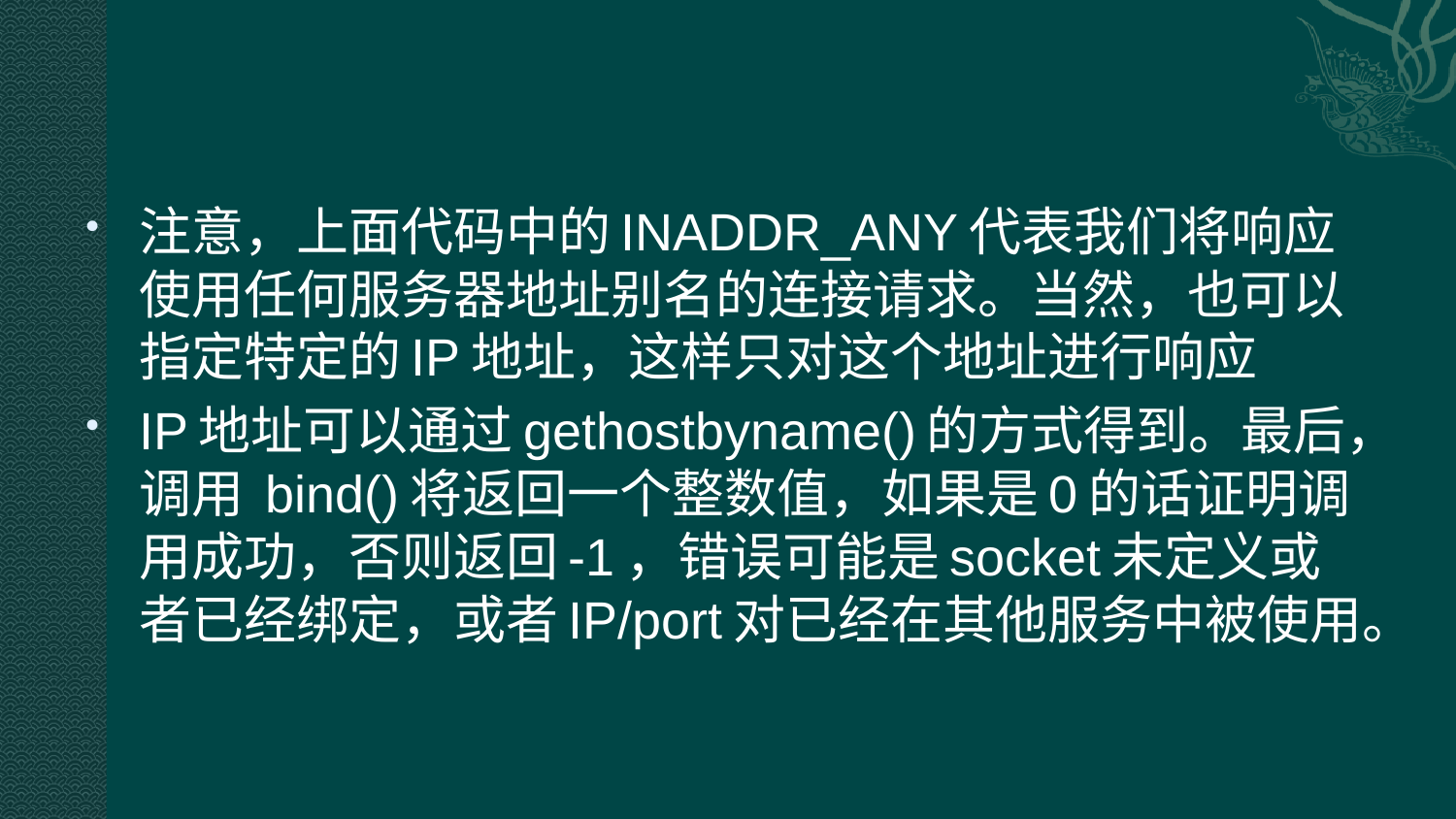

#
注意，上面代码中的INADDR_ANY代表我们将响应使用任何服务器地址别名的连接请求。当然，也可以指定特定的IP地址，这样只对这个地址进行响应
IP地址可以通过gethostbyname()的方式得到。最后，调用 bind()将返回一个整数值，如果是0的话证明调用成功，否则返回-1，错误可能是socket未定义或者已经绑定，或者IP/port对已经在其他服务中被使用。